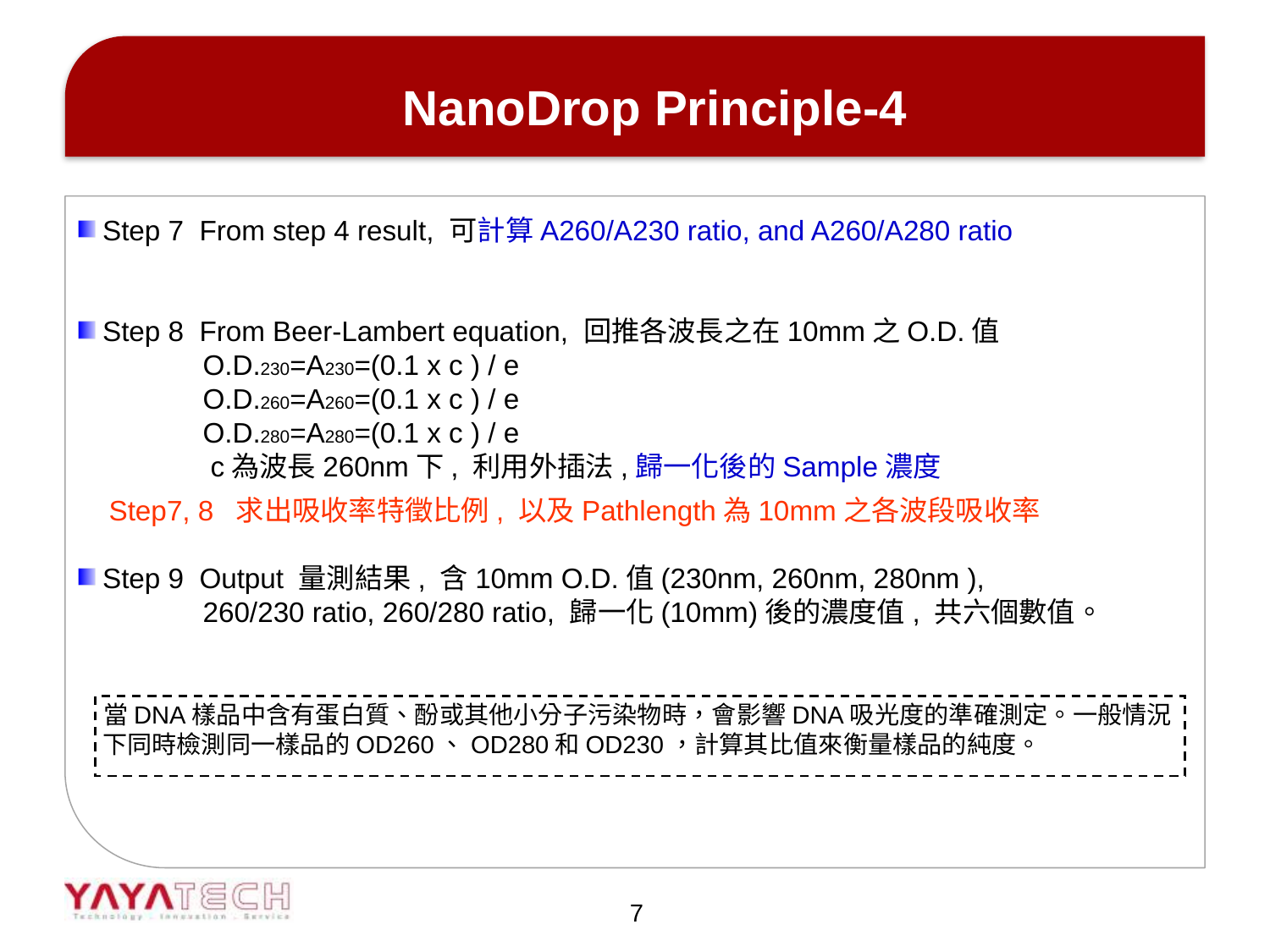

NanoDrop Principle-4
Step 7  From step 4 result, 可計算A260/A230 ratio, and A260/A280 ratio

Step 8  From Beer-Lambert equation, 回推各波長之在10mm之O.D.值
                O.D.230=A230=(0.1 x c ) / e
                O.D.260=A260=(0.1 x c ) / e
                O.D.280=A280=(0.1 x c ) / e
                 c為波長260nm下, 利用外插法,歸一化後的Sample濃度
    Step7, 8  求出吸收率特徵比例, 以及Pathlength為10mm之各波段吸收率

Step 9  Output 量測結果, 含10mm O.D.值(230nm, 260nm, 280nm ),
                260/230 ratio, 260/280 ratio, 歸一化(10mm)後的濃度值, 共六個數值。

   當DNA樣品中含有蛋白質、酚或其他小分子污染物時，會影響DNA吸光度的準確測定。一般情況下同時檢測同一樣品的OD260、OD280和OD230，計算其比值來衡量樣品的純度。

7